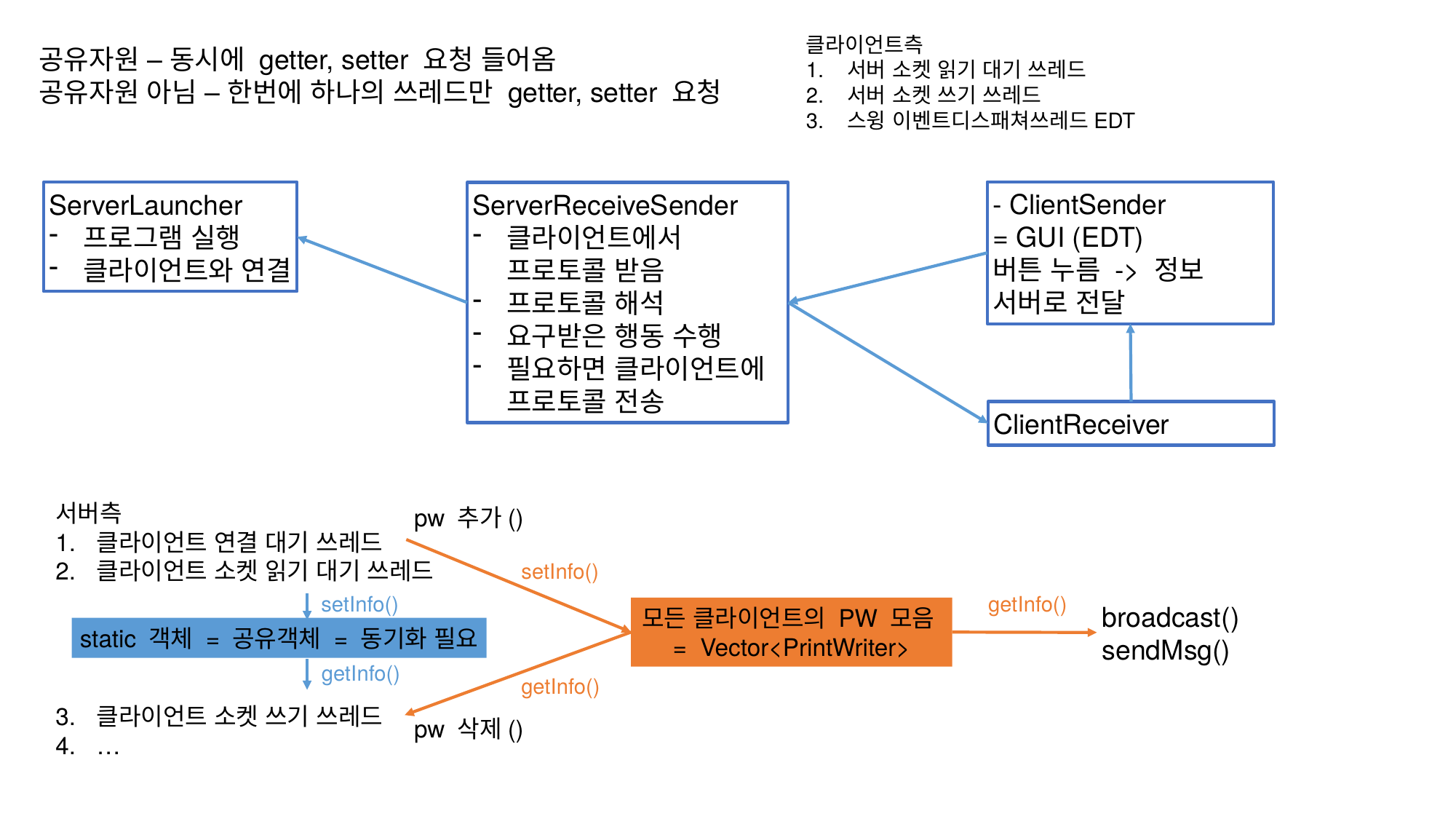

클라이언트측
서버 소켓 읽기 대기 쓰레드
서버 소켓 쓰기 쓰레드
스윙 이벤트디스패쳐쓰레드EDT
공유자원 – 동시에 getter, setter 요청 들어옴
공유자원 아님 – 한번에 하나의 쓰레드만 getter, setter 요청
- ClientSender
= GUI (EDT)
버튼 누름 -> 정보 서버로 전달
ServerLauncher
프로그램 실행
클라이언트와 연결
ServerReceiveSender
클라이언트에서 프로토콜 받음
프로토콜 해석
요구받은 행동 수행
필요하면 클라이언트에 프로토콜 전송
ClientReceiver
서버측
클라이언트 연결 대기 쓰레드
클라이언트 소켓 읽기 대기 쓰레드

클라이언트 소켓 쓰기 쓰레드
…
pw 추가()
setInfo()
getInfo()
setInfo()
broadcast()
sendMsg()
모든 클라이언트의 PW 모음
=  Vector<PrintWriter>
static 객체 = 공유객체 = 동기화 필요
getInfo()
getInfo()
pw 삭제()